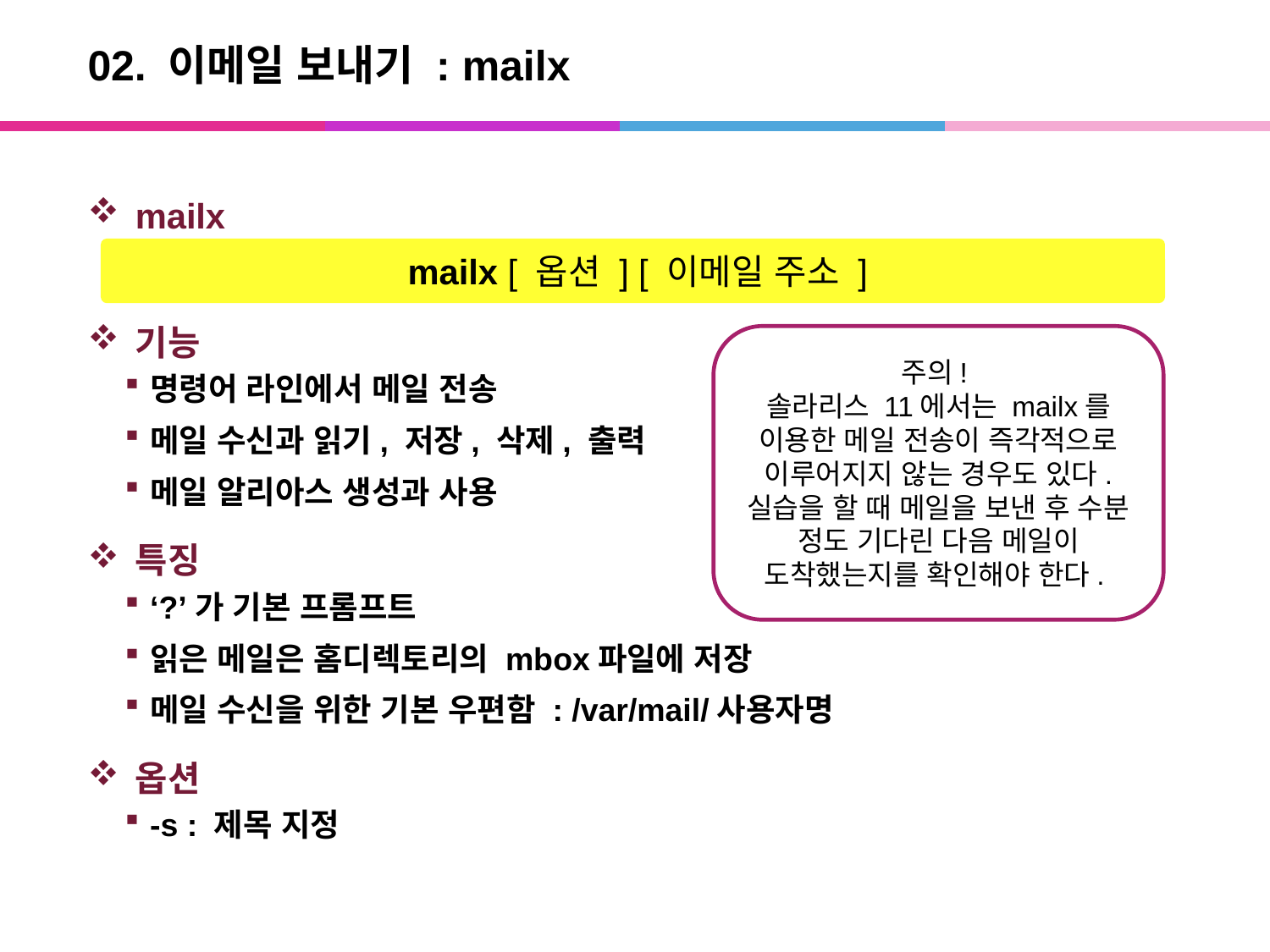

# 02. 이메일 보내기 : mailx
mailx

기능
명령어 라인에서 메일 전송
메일 수신과 읽기, 저장, 삭제, 출력
메일 알리아스 생성과 사용
특징
‘?’가 기본 프롬프트
읽은 메일은 홈디렉토리의 mbox파일에 저장
메일 수신을 위한 기본 우편함 : /var/mail/사용자명
옵션
-s : 제목 지정
 mailx [ 옵션 ] [ 이메일 주소 ]
주의!
솔라리스 11에서는 mailx를 이용한 메일 전송이 즉각적으로 이루어지지 않는 경우도 있다.
실습을 할 때 메일을 보낸 후 수분 정도 기다린 다음 메일이 도착했는지를 확인해야 한다.